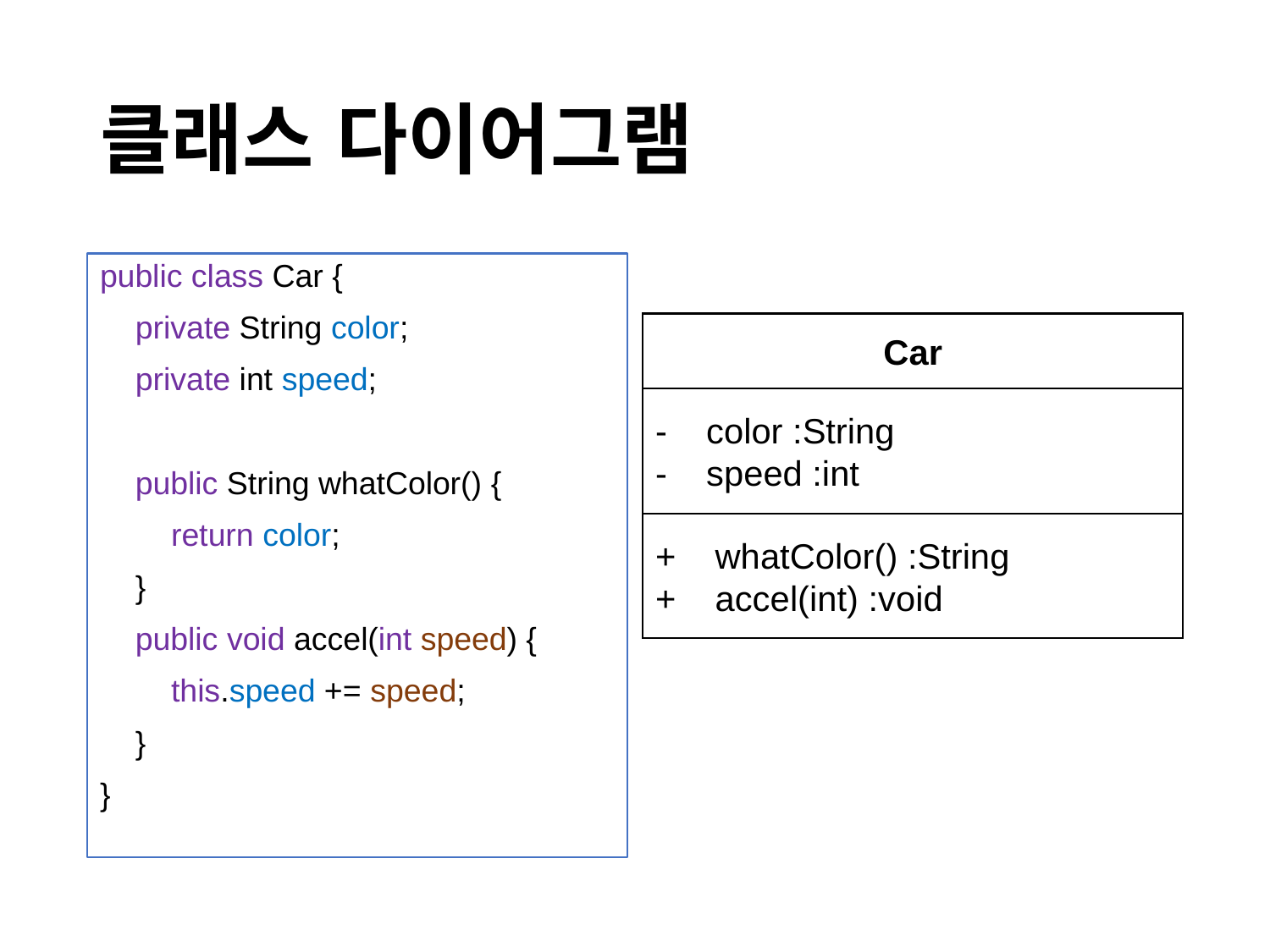

# 클래스 다이어그램
public class Car {
    private String color;
    private int speed;

    public String whatColor() {
        return color;
    }
    public void accel(int speed) {
        this.speed += speed;
    }
}
Car
-    color :String
-    speed :int
+    whatColor() :String
+    accel(int) :void